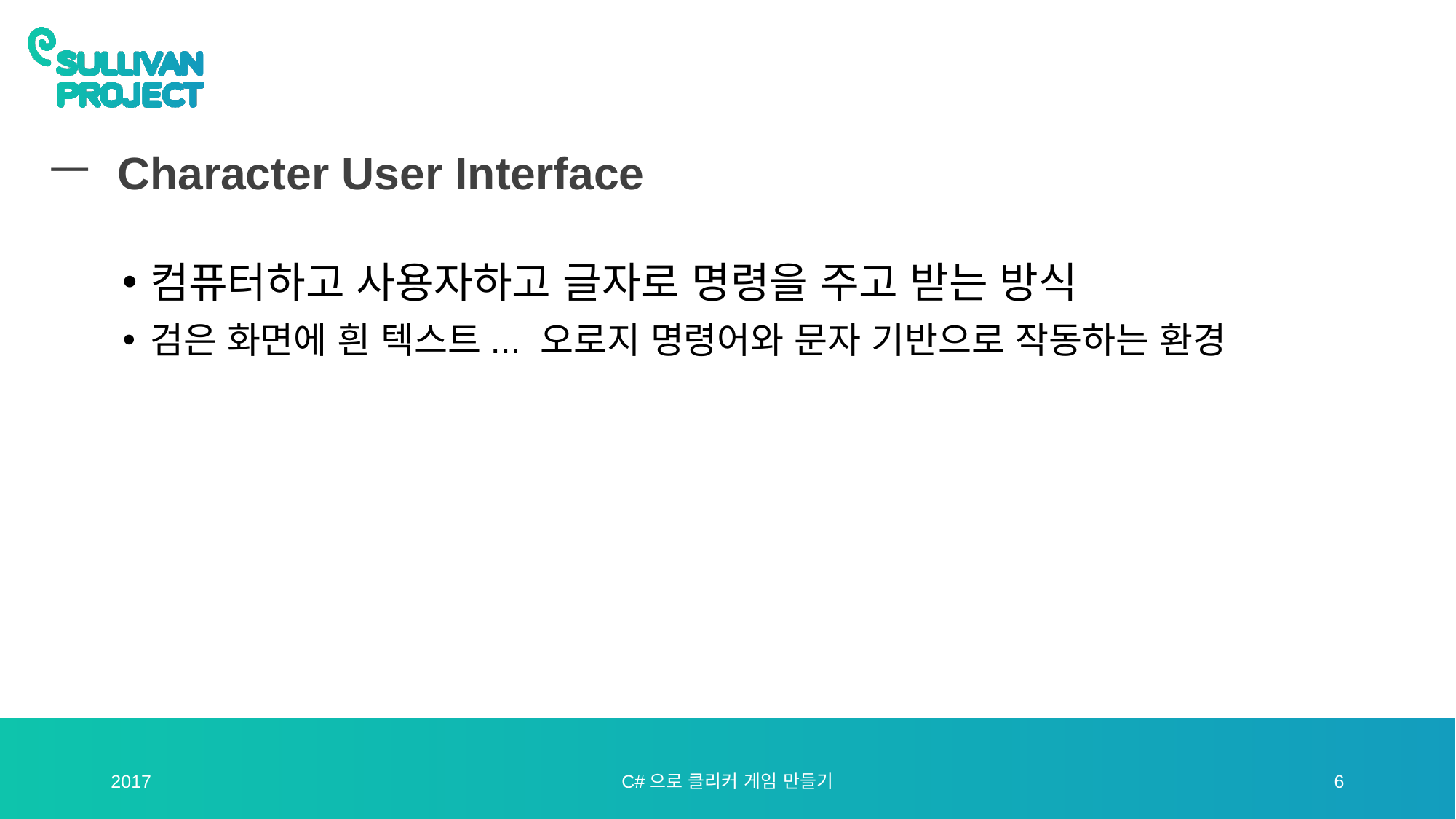

# Character User Interface
컴퓨터하고 사용자하고 글자로 명령을 주고 받는 방식
검은 화면에 흰 텍스트... 오로지 명령어와 문자 기반으로 작동하는 환경
2017
C#으로 클리커 게임 만들기
6